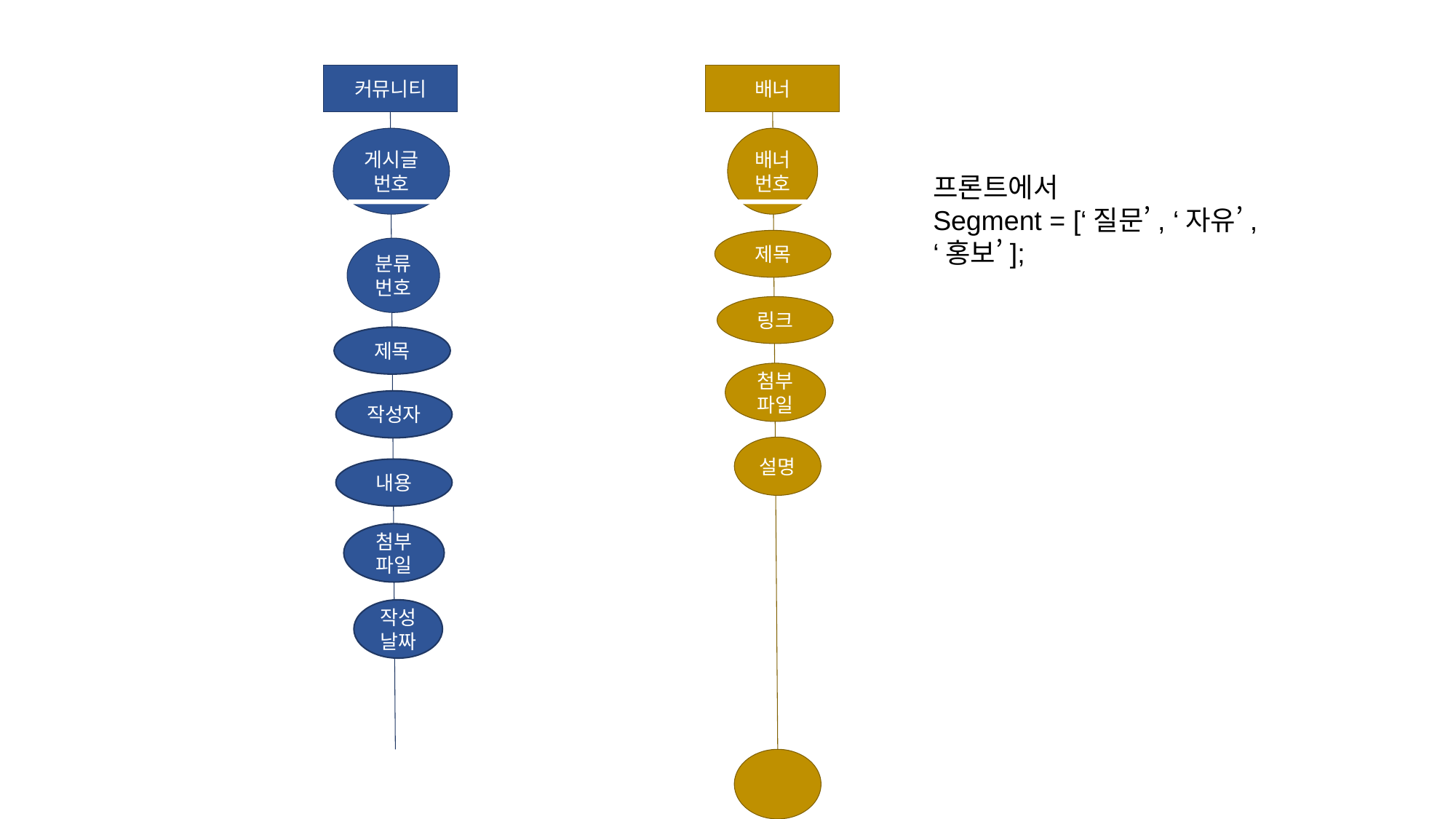

커뮤니티
배너
게시글번호
배너 번호
프론트에서
Segment = [‘질문’, ‘자유’, ‘홍보’];
제목
분류번호
링크
제목
첨부파일
작성자
설명
내용
첨부파일
작성날짜